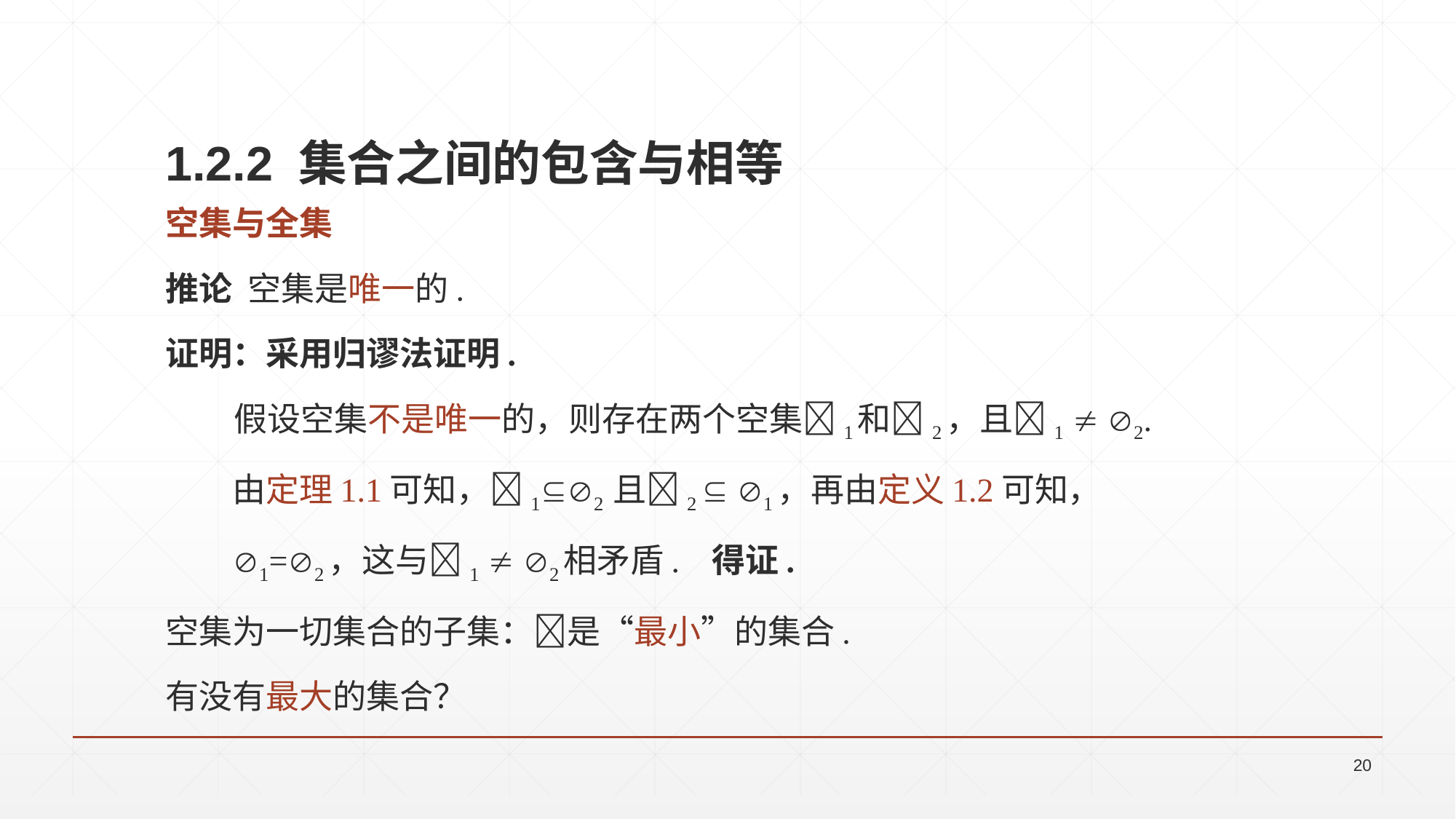

1.2.2 集合之间的包含与相等
空集与全集
推论  空集是唯一的.
证明：采用归谬法证明.
        假设空集不是唯一的，则存在两个空集∅1和∅2，且∅1 ≠ ∅2.
        由定理1.1可知，∅1⊆∅2 且∅2 ⊆ ∅1，再由定义1.2可知，
        ∅1=∅2，这与∅1 ≠ ∅2相矛盾.   得证.
空集为一切集合的子集：∅是“最小”的集合.
有没有最大的集合？
20